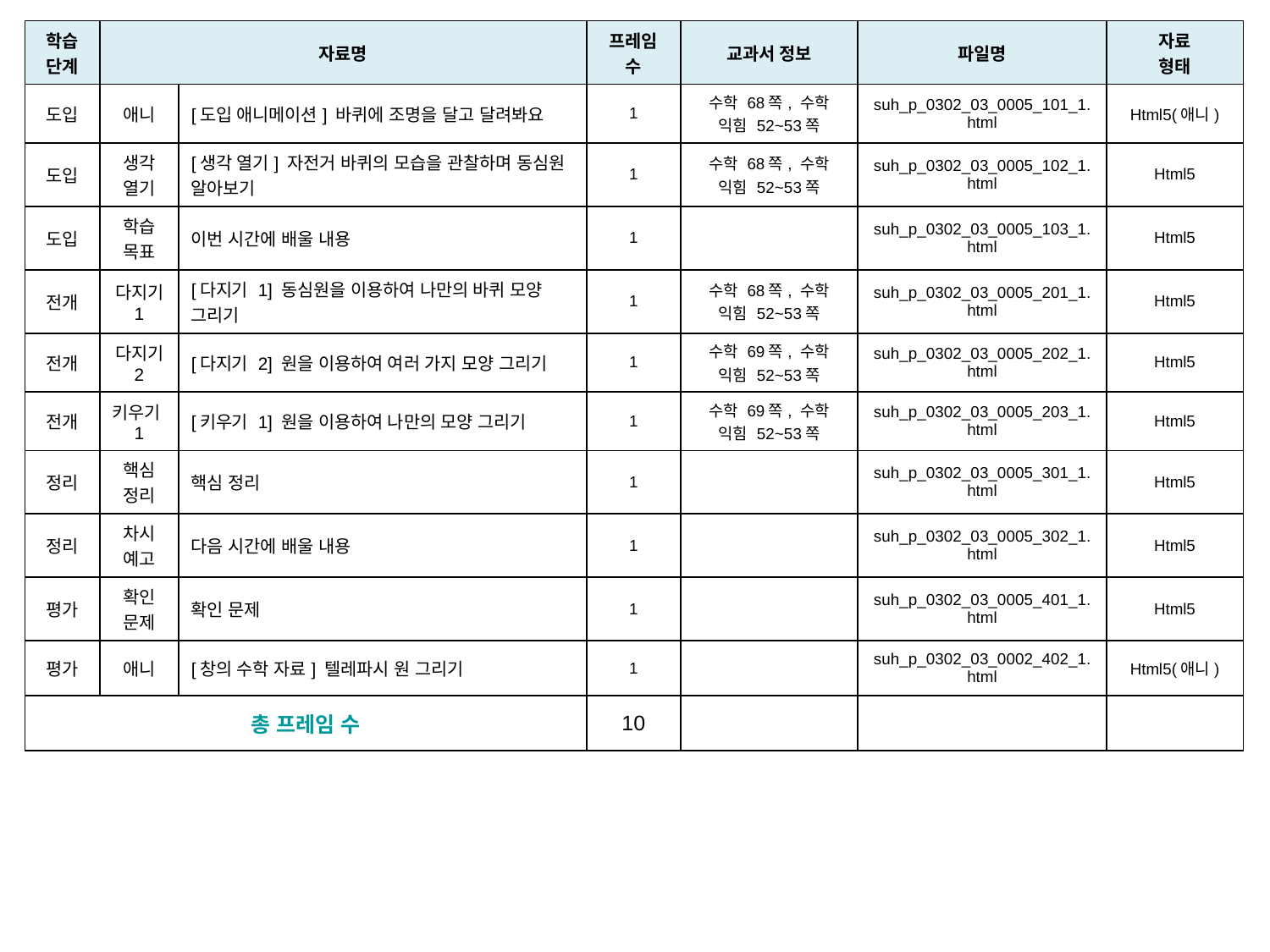

| 학습 단계 | 자료명 |  | 프레임 수 | 교과서 정보 | 파일명 | 자료 형태 |
| --- | --- | --- | --- | --- | --- | --- |
| 도입 | 애니 | [도입 애니메이션] 바퀴에 조명을 달고 달려봐요 | 1 | 수학 68쪽, 수학 익힘 52~53쪽 | suh\_p\_0302\_03\_0005\_101\_1.html | Html5(애니) |
| 도입 | 생각 열기 | [생각 열기] 자전거 바퀴의 모습을 관찰하며 동심원 알아보기 | 1 | 수학 68쪽, 수학 익힘 52~53쪽 | suh\_p\_0302\_03\_0005\_102\_1.html | Html5 |
| 도입 | 학습 목표 | 이번 시간에 배울 내용 | 1 |  | suh\_p\_0302\_03\_0005\_103\_1.html | Html5 |
| 전개 | 다지기 1 | [다지기 1] 동심원을 이용하여 나만의 바퀴 모양 그리기 | 1 | 수학 68쪽, 수학 익힘 52~53쪽 | suh\_p\_0302\_03\_0005\_201\_1.html | Html5 |
| 전개 | 다지기 2 | [다지기 2] 원을 이용하여 여러 가지 모양 그리기 | 1 | 수학 69쪽, 수학 익힘 52~53쪽 | suh\_p\_0302\_03\_0005\_202\_1.html | Html5 |
| 전개 | 키우기1 | [키우기 1] 원을 이용하여 나만의 모양 그리기 | 1 | 수학 69쪽, 수학 익힘 52~53쪽 | suh\_p\_0302\_03\_0005\_203\_1.html | Html5 |
| 정리 | 핵심 정리 | 핵심 정리 | 1 |  | suh\_p\_0302\_03\_0005\_301\_1.html | Html5 |
| 정리 | 차시 예고 | 다음 시간에 배울 내용 | 1 |  | suh\_p\_0302\_03\_0005\_302\_1.html | Html5 |
| 평가 | 확인 문제 | 확인 문제 | 1 |  | suh\_p\_0302\_03\_0005\_401\_1.html | Html5 |
| 평가 | 애니 | [창의 수학 자료] 텔레파시 원 그리기 | 1 |  | suh\_p\_0302\_03\_0002\_402\_1.html | Html5(애니) |
| 총 프레임 수 |  |  | 10 |  |  |  |